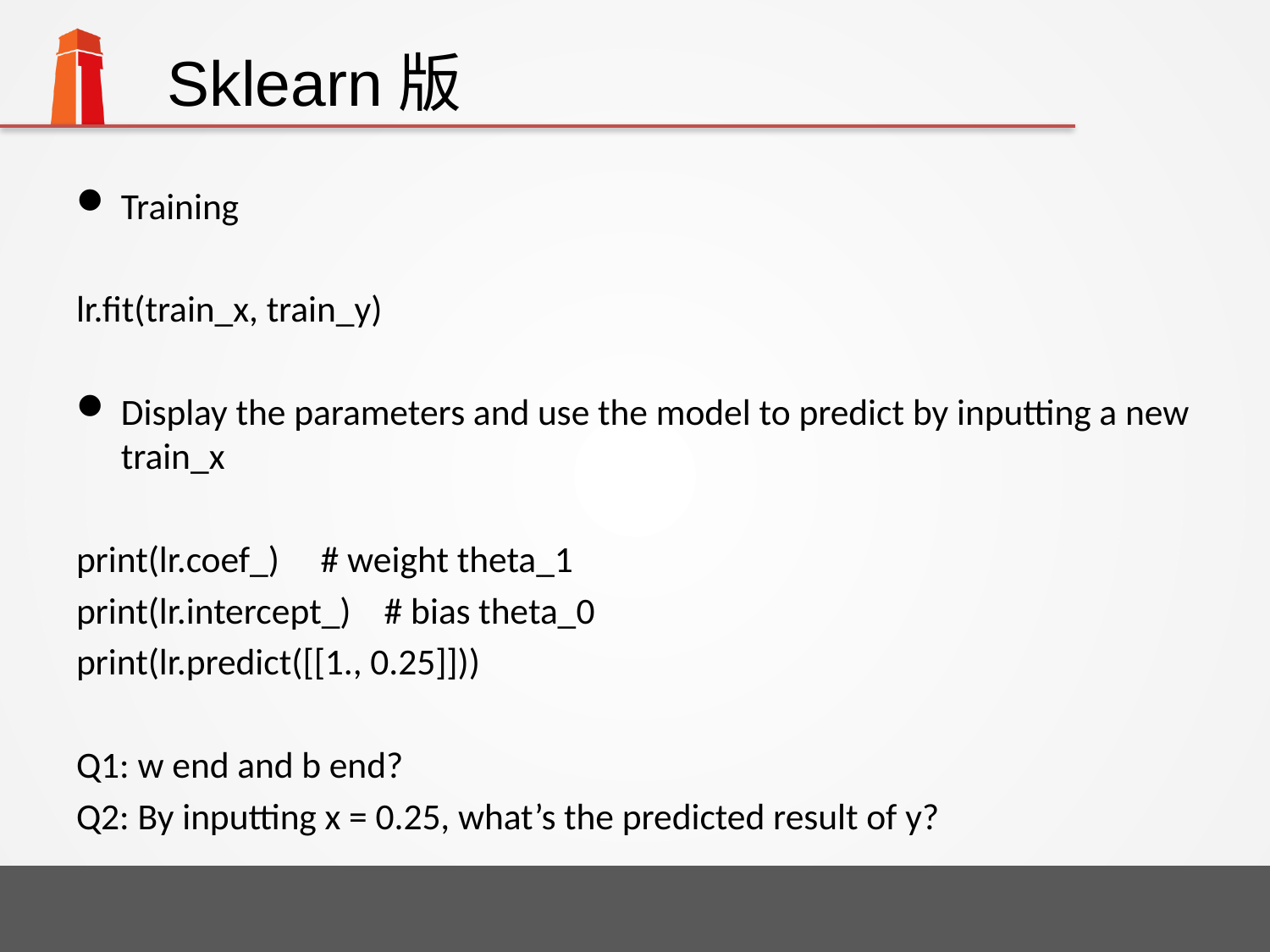

# Sklearn版
Training

lr.fit(train_x, train_y)

Display the parameters and use the model to predict by inputting a new train_x

print(lr.coef_)     # weight theta_1
print(lr.intercept_)    # bias theta_0
print(lr.predict([[1., 0.25]]))

Q1: w end and b end?
Q2: By inputting x = 0.25, what’s the predicted result of y?